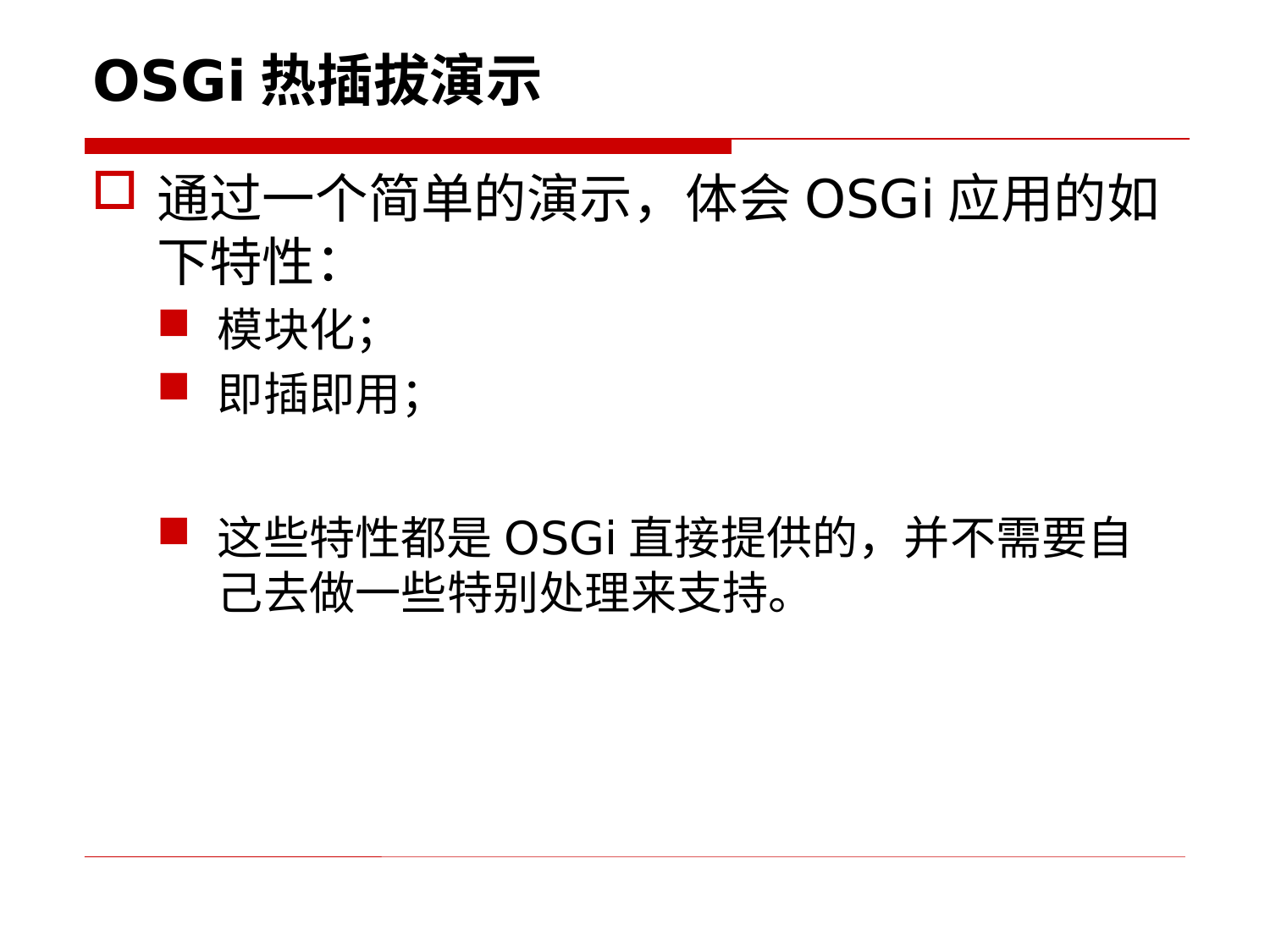

# OSGi热插拔演示
通过一个简单的演示，体会OSGi应用的如下特性：
模块化；
即插即用；

这些特性都是OSGi直接提供的，并不需要自己去做一些特别处理来支持。